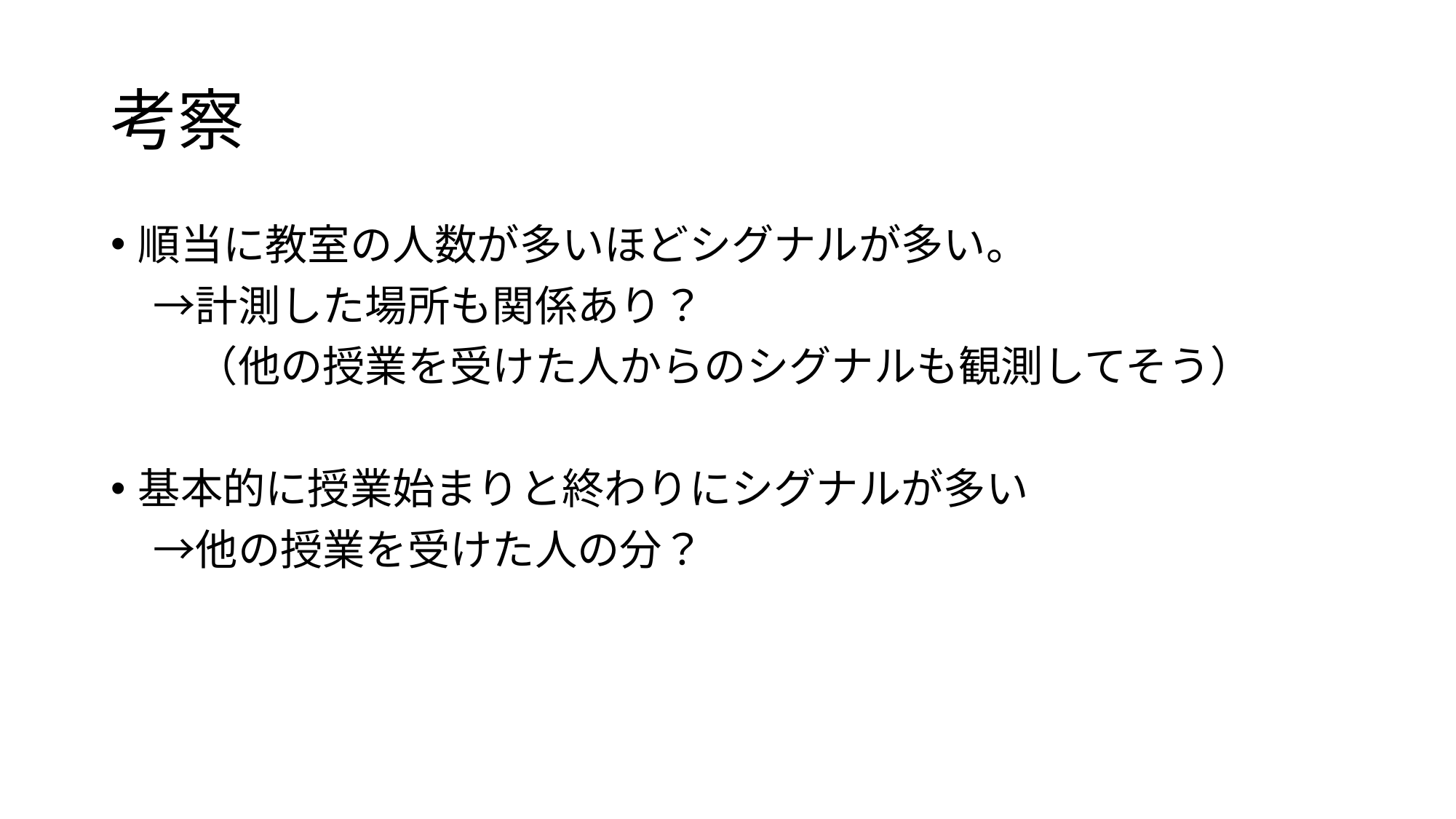

# 考察
順当に教室の人数が多いほどシグナルが多い。
　→計測した場所も関係あり？
　　（他の授業を受けた人からのシグナルも観測してそう）

基本的に授業始まりと終わりにシグナルが多い
　→他の授業を受けた人の分？